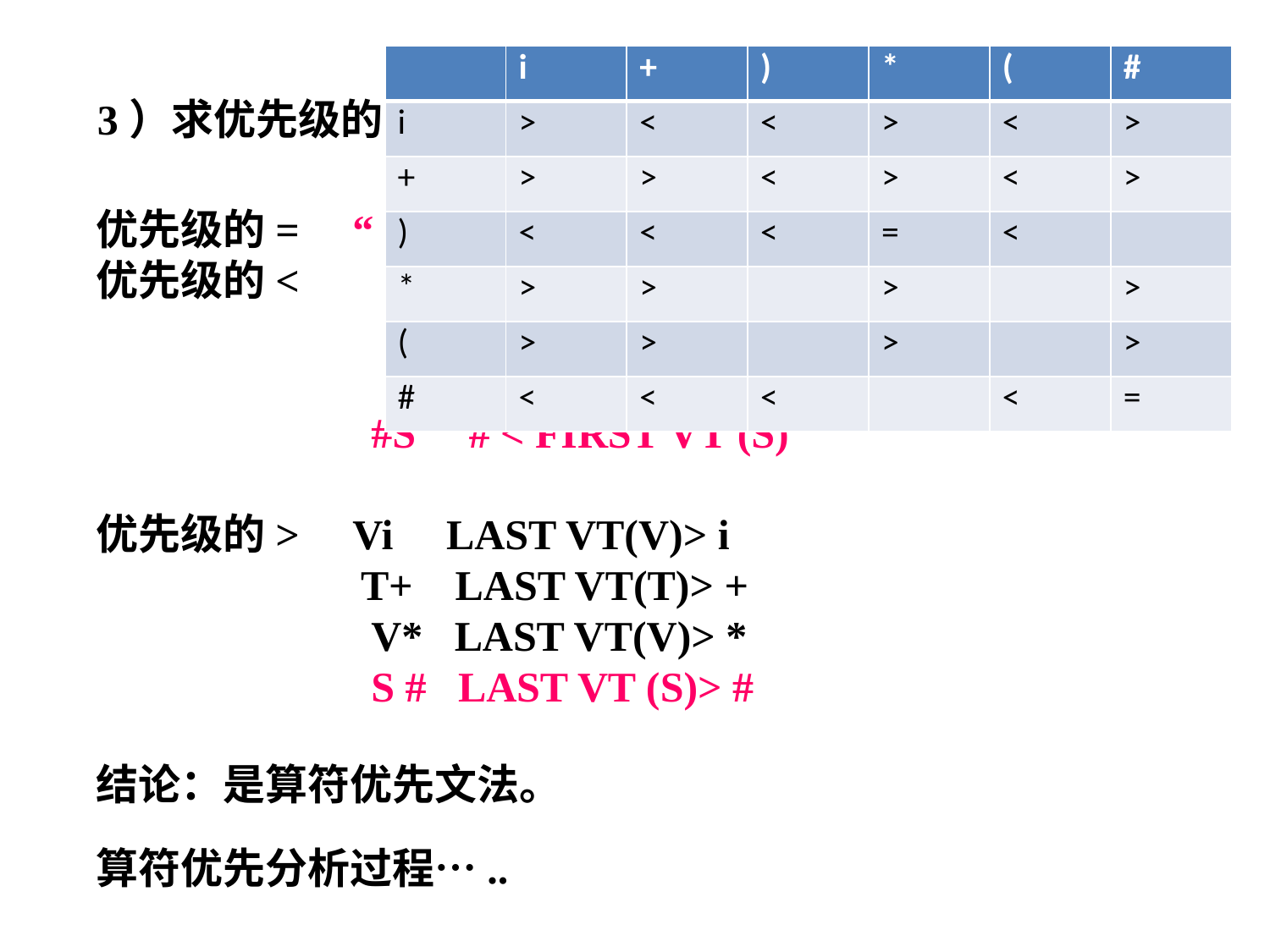

|  | i | + | ) | \* | ( | # |
| --- | --- | --- | --- | --- | --- | --- |
| i | > | < | < | > | < | > |
| + | > | > | < | > | < | > |
| ) | < | < | < | = | < |  |
| \* | > | > |  | > |  | > |
| ( | > | > |  | > |  | > |
| # | < | < | < |  | < | = |
3）求优先级的 =  ,  >,  <
优先级的=     “ #” = “#”
优先级的<        iT      i   < FIRST VT (T)
                                 +T    +  < FIRST VT (T)
                                  )V     ) < FIRST VT (T)
                          #S     # < FIRST VT (S)

优先级的>     Vi     LAST VT(V)> i
                         T+    LAST VT(T)> +
                          V*   LAST VT(V)> *
                          S #   LAST VT (S)> #
结论：是算符优先文法。
算符优先分析过程…..